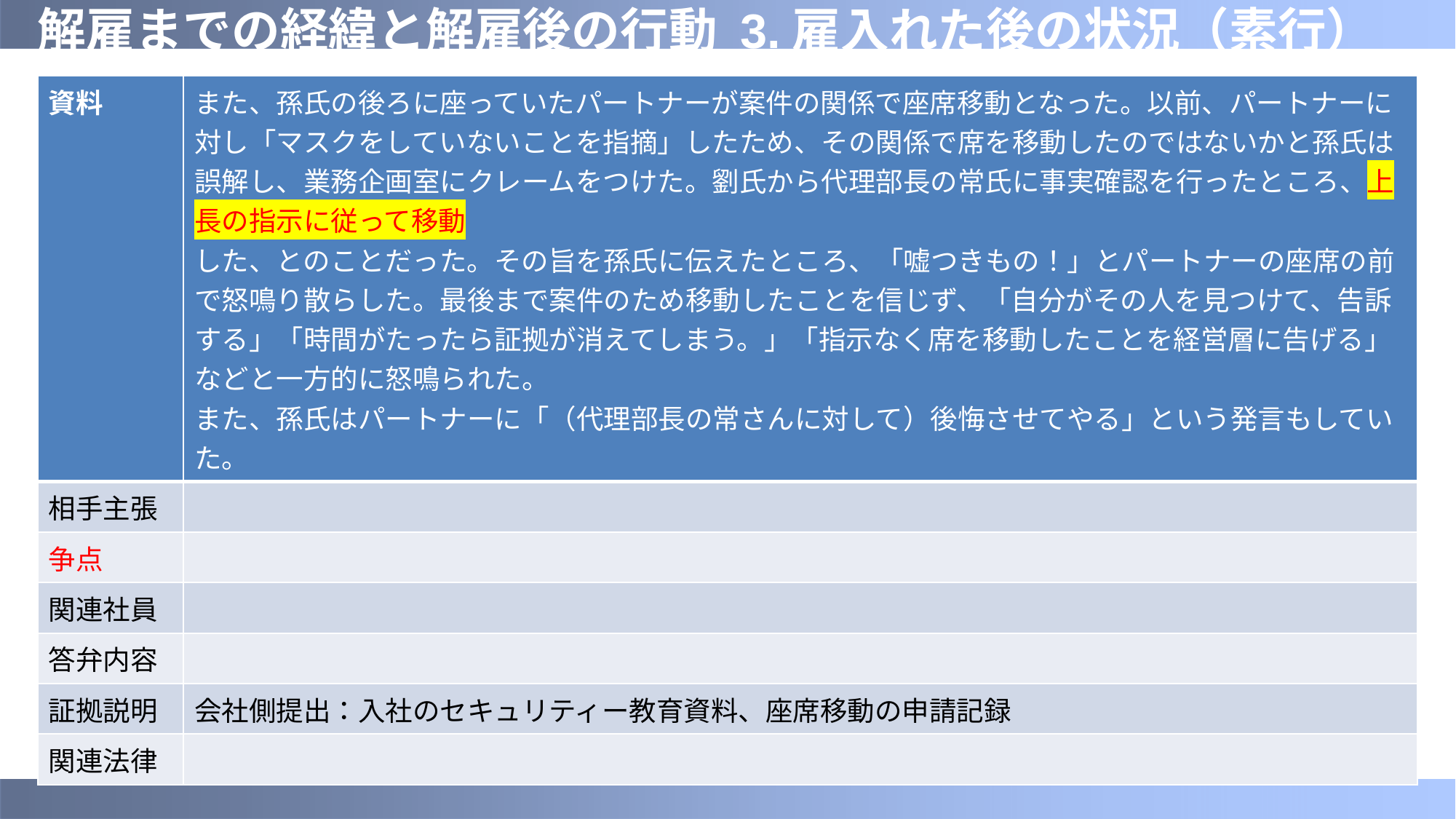

# 解雇までの経緯と解雇後の行動 3.雇入れた後の状況（素行）
| 資料 | また、孫氏の後ろに座っていたパートナーが案件の関係で座席移動となった。以前、パートナーに対し「マスクをしていないことを指摘」したため、その関係で席を移動したのではないかと孫氏は誤解し、業務企画室にクレームをつけた。劉氏から代理部長の常氏に事実確認を行ったところ、上長の指示に従って移動 した、とのことだった。その旨を孫氏に伝えたところ、「嘘つきもの！」とパートナーの座席の前で怒鳴り散らした。最後まで案件のため移動したことを信じず、「自分がその人を見つけて、告訴する」「時間がたったら証拠が消えてしまう。」「指示なく席を移動したことを経営層に告げる」などと一方的に怒鳴られた。 また、孫氏はパートナーに「（代理部長の常さんに対して）後悔させてやる」という発言もしていた。 |
| --- | --- |
| 相手主張 |  |
| 争点 |  |
| 関連社員 |  |
| 答弁内容 |  |
| 証拠説明 | 会社側提出：入社のセキュリティー教育資料、座席移動の申請記録 |
| 関連法律 |  |